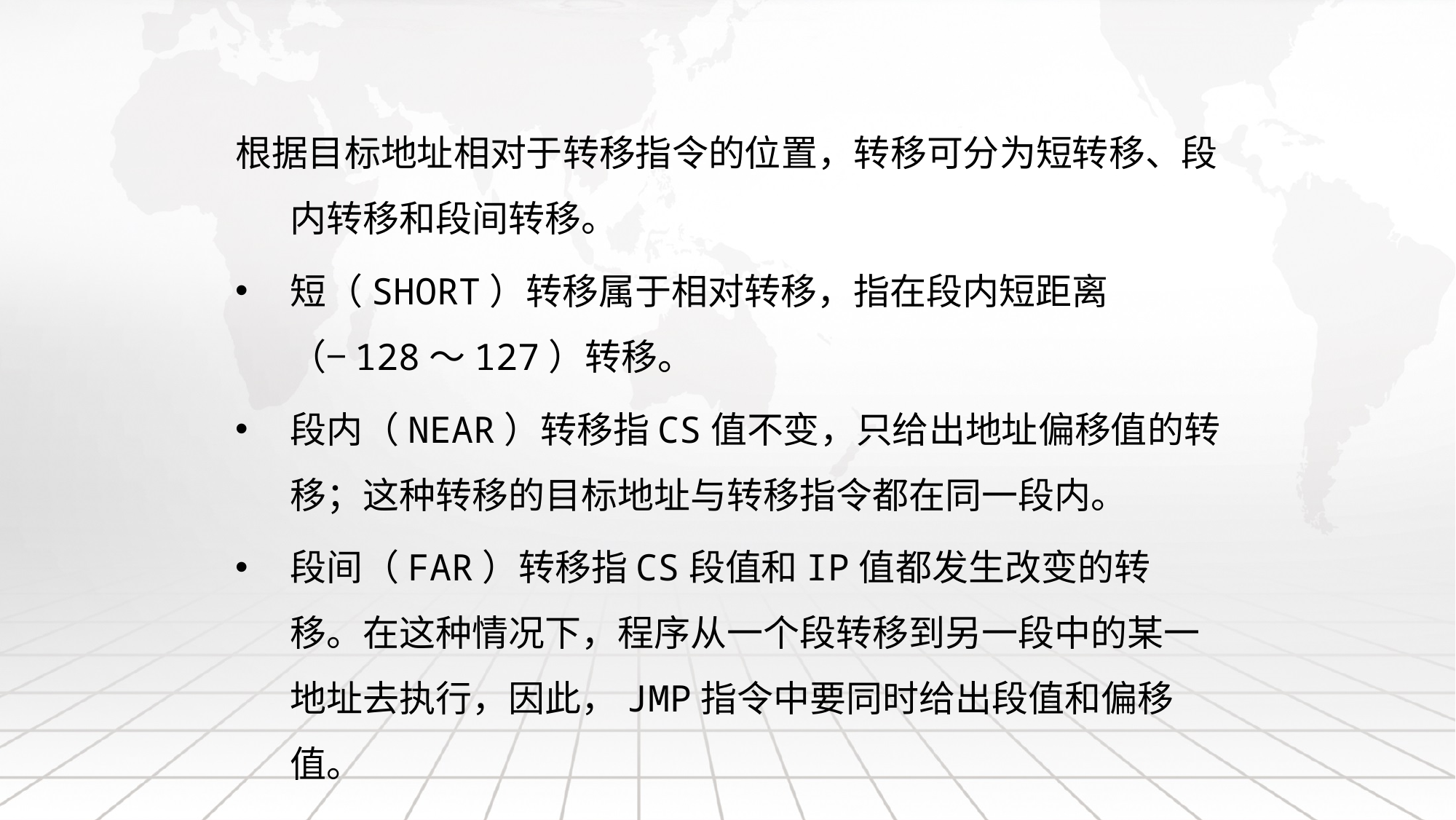

根据目标地址相对于转移指令的位置，转移可分为短转移、段内转移和段间转移。
短（SHORT）转移属于相对转移，指在段内短距离（−128～127）转移。
段内（NEAR）转移指CS值不变，只给出地址偏移值的转移；这种转移的目标地址与转移指令都在同一段内。
段间（FAR）转移指CS段值和IP值都发生改变的转移。在这种情况下，程序从一个段转移到另一段中的某一地址去执行，因此，JMP指令中要同时给出段值和偏移值。